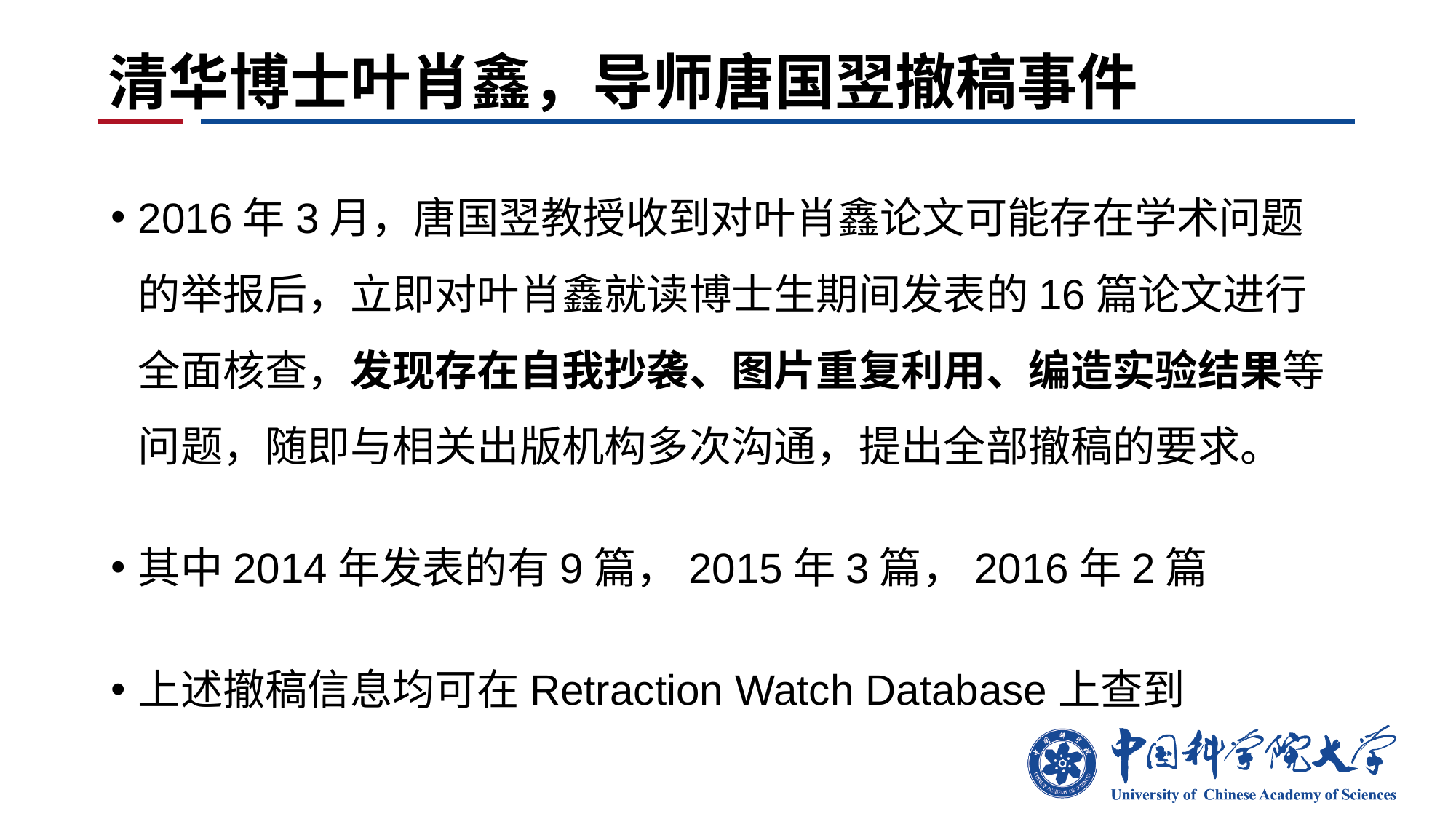

# 清华博士叶肖鑫，导师唐国翌撤稿事件
2016年3月，唐国翌教授收到对叶肖鑫论文可能存在学术问题的举报后，立即对叶肖鑫就读博士生期间发表的16篇论文进行全面核查，发现存在自我抄袭、图片重复利用、编造实验结果等问题，随即与相关出版机构多次沟通，提出全部撤稿的要求。

其中2014年发表的有9篇，2015年3篇，2016年2篇

上述撤稿信息均可在Retraction Watch Database上查到